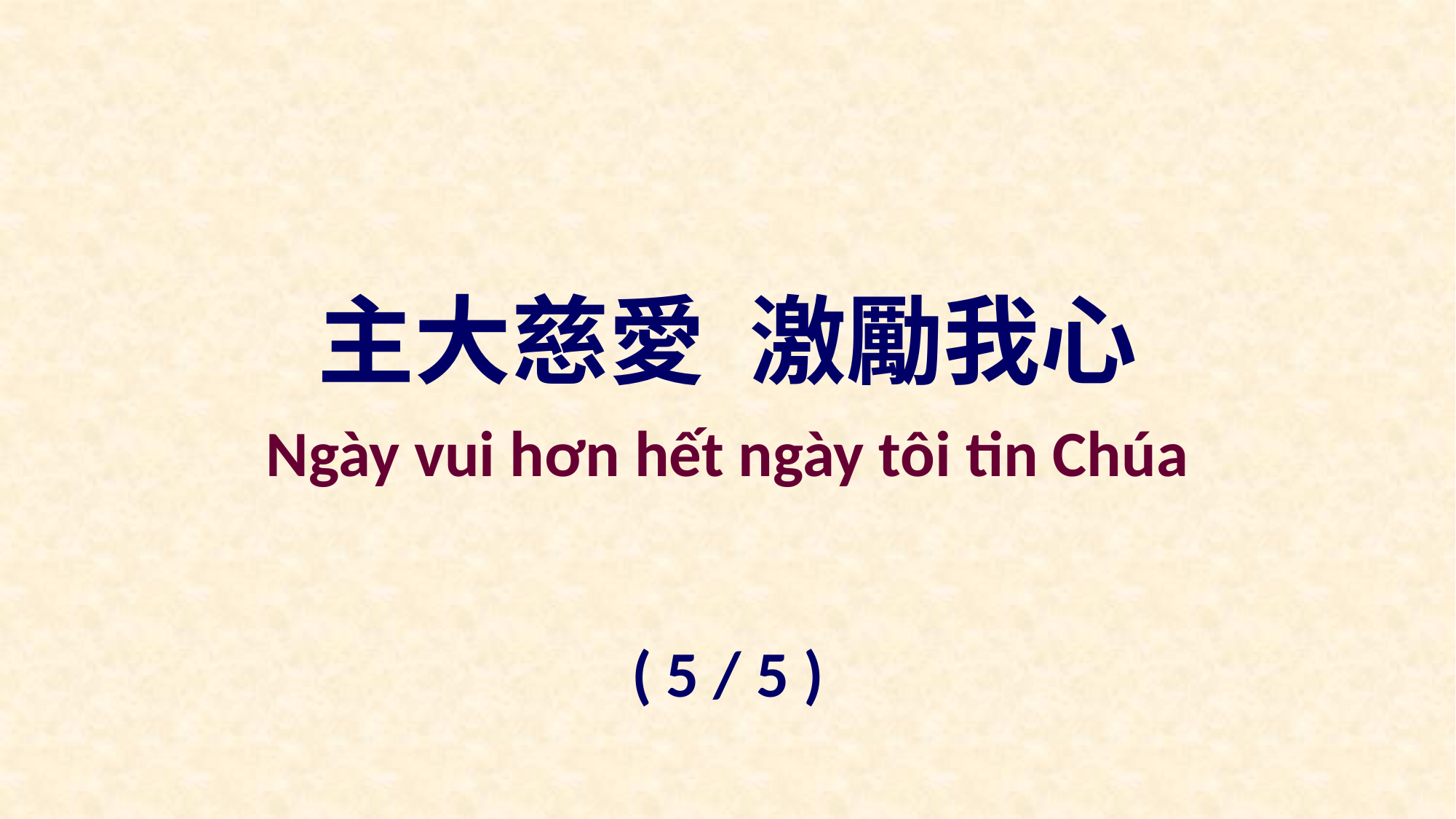

主大慈愛  激勵我心
Ngày vui hơn hết ngày tôi tin Chúa
( 5 / 5 )